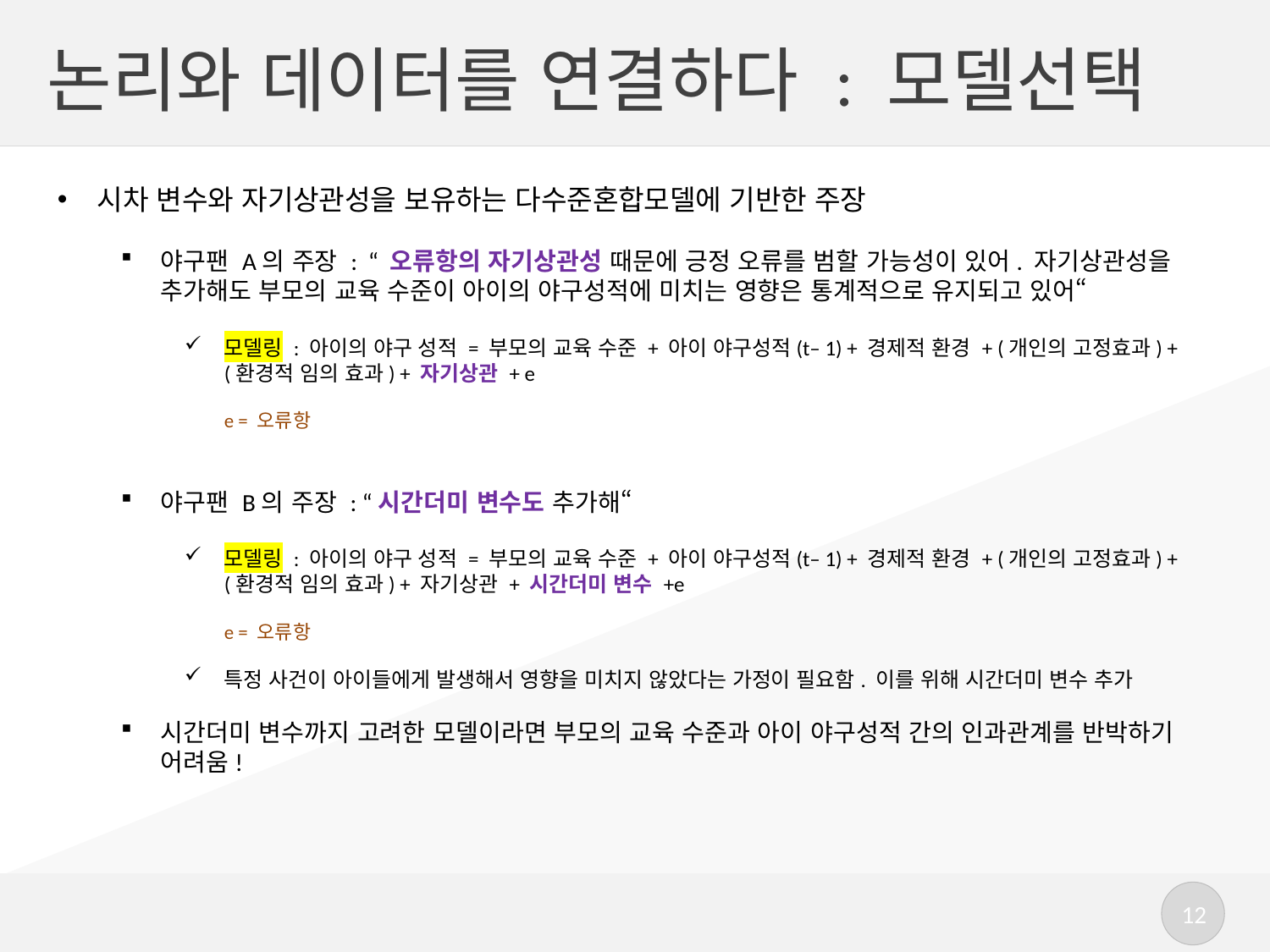

# 논리와 데이터를 연결하다 : 모델선택
시차 변수와 자기상관성을 보유하는 다수준혼합모델에 기반한 주장

야구팬 A의 주장 :  “ 오류항의 자기상관성 때문에 긍정 오류를 범할 가능성이 있어. 자기상관성을 추가해도 부모의 교육 수준이 아이의 야구성적에 미치는 영향은 통계적으로 유지되고 있어“

모델링 : 아이의 야구 성적 = 부모의 교육 수준 + 아이 야구성적(t– 1) + 경제적 환경 + (개인의 고정효과) + (환경적 임의 효과) + 자기상관 + e
e = 오류항

야구팬 B의 주장 : “시간더미 변수도 추가해“

모델링 : 아이의 야구 성적 = 부모의 교육 수준 + 아이 야구성적(t– 1) + 경제적 환경 + (개인의 고정효과) + (환경적 임의 효과) + 자기상관 + 시간더미 변수 +e
e = 오류항

특정 사건이 아이들에게 발생해서 영향을 미치지 않았다는 가정이 필요함. 이를 위해 시간더미 변수 추가

시간더미 변수까지 고려한 모델이라면 부모의 교육 수준과 아이 야구성적 간의 인과관계를 반박하기 어려움!